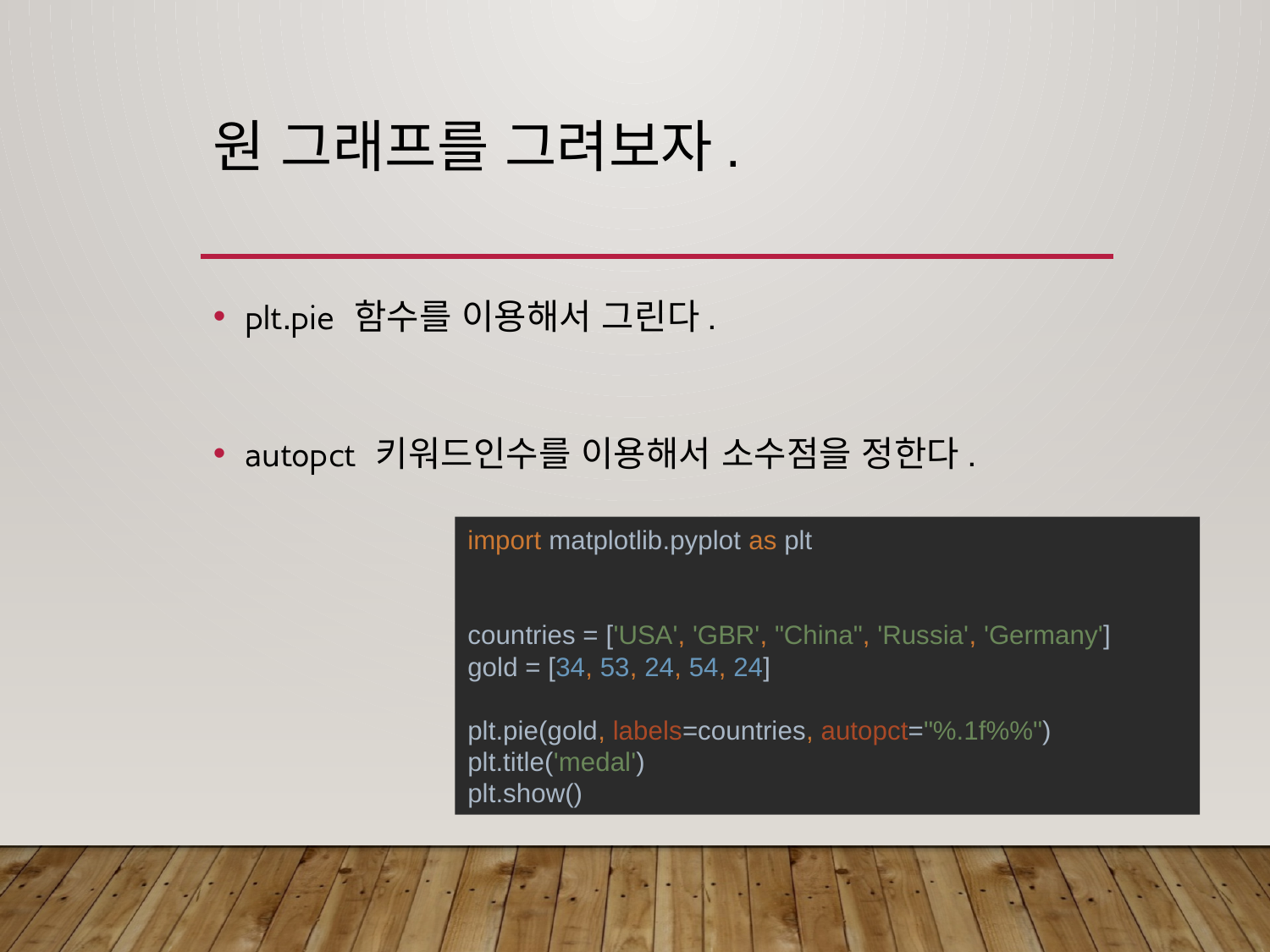

# 원 그래프를 그려보자.
plt.pie 함수를 이용해서 그린다.

autopct 키워드인수를 이용해서 소수점을 정한다.
import matplotlib.pyplot as plt
countries = ['USA', 'GBR', "China", 'Russia', 'Germany']
gold = [34, 53, 24, 54, 24]
plt.pie(gold, labels=countries, autopct="%.1f%%")
plt.title('medal')
plt.show()